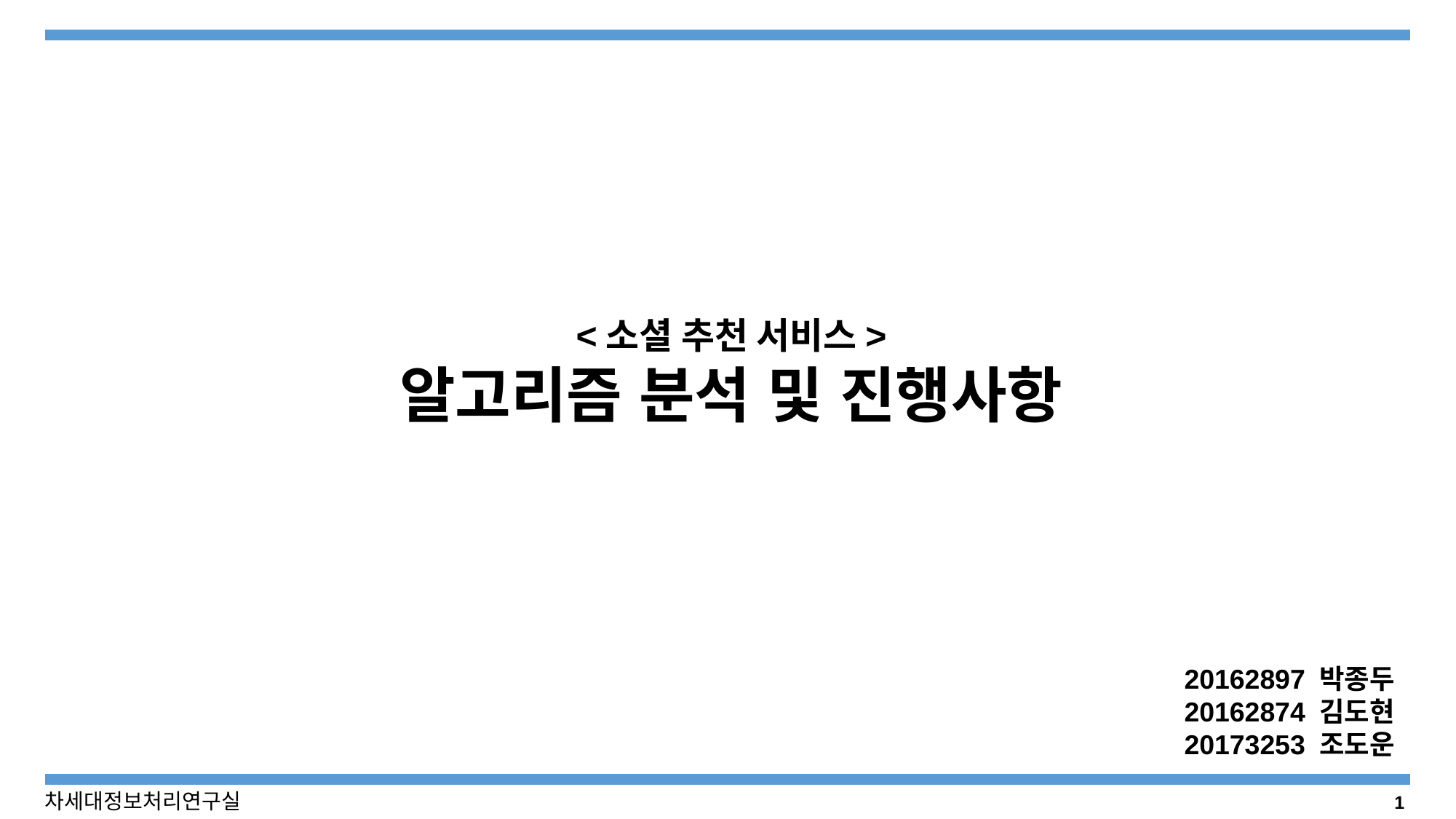

<소셜 추천 서비스>
알고리즘 분석 및 진행사항
20162897 박종두
20162874 김도현
20173253 조도운
1